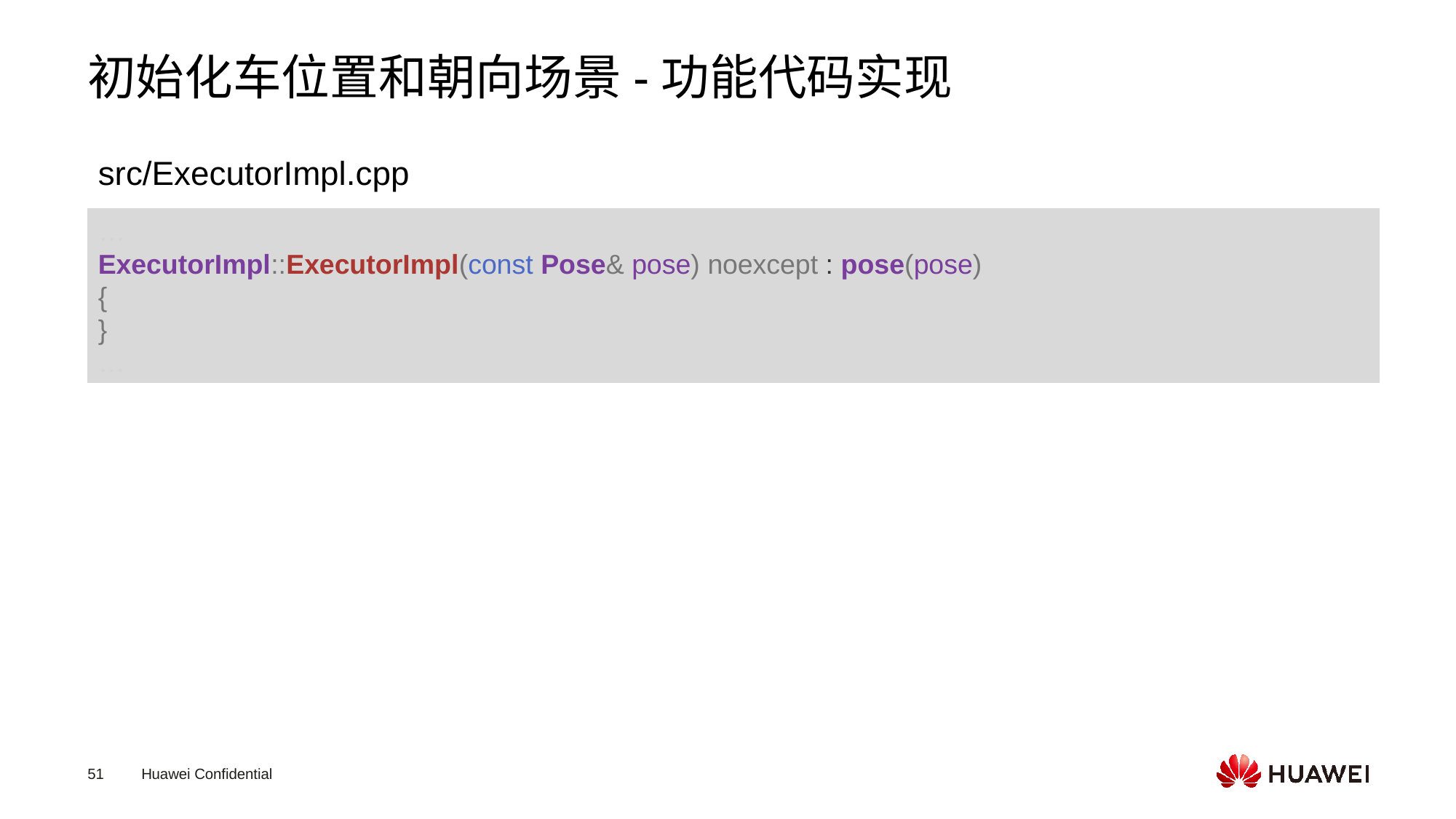

# 初始化车位置和朝向场景-功能代码实现
src/ExecutorImpl.cpp
…
ExecutorImpl::ExecutorImpl(const Pose& pose) noexcept : pose(pose)
{
}
…